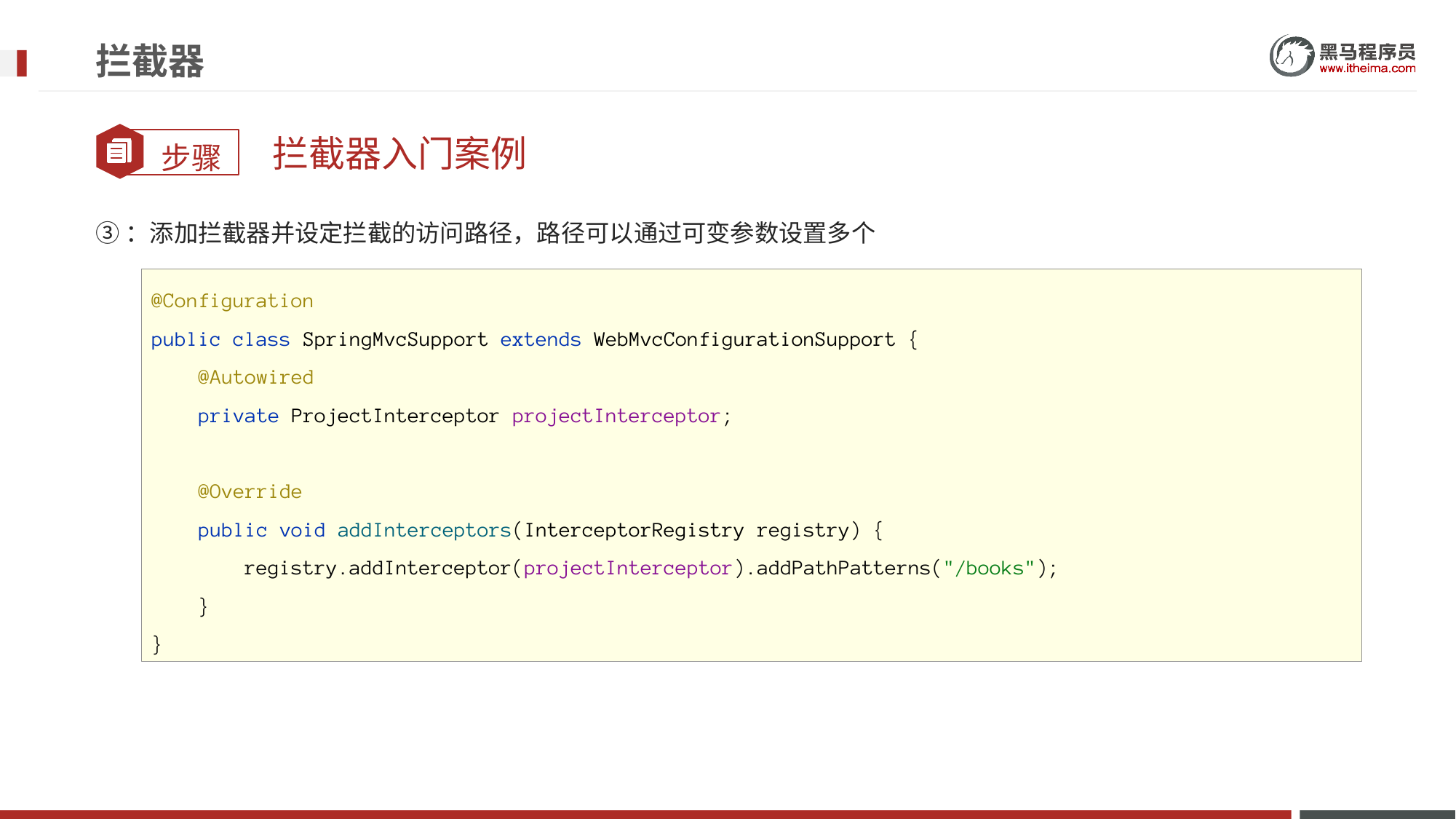

# 拦截器
拦截器入门案例
③：添加拦截器并设定拦截的访问路径，路径可以通过可变参数设置多个
@Configuration
public class SpringMvcSupport extends WebMvcConfigurationSupport {
    @Autowired
    private ProjectInterceptor projectInterceptor;
    @Override
    public void addInterceptors(InterceptorRegistry registry) {
        registry.addInterceptor(projectInterceptor).addPathPatterns("/books");
    }
}